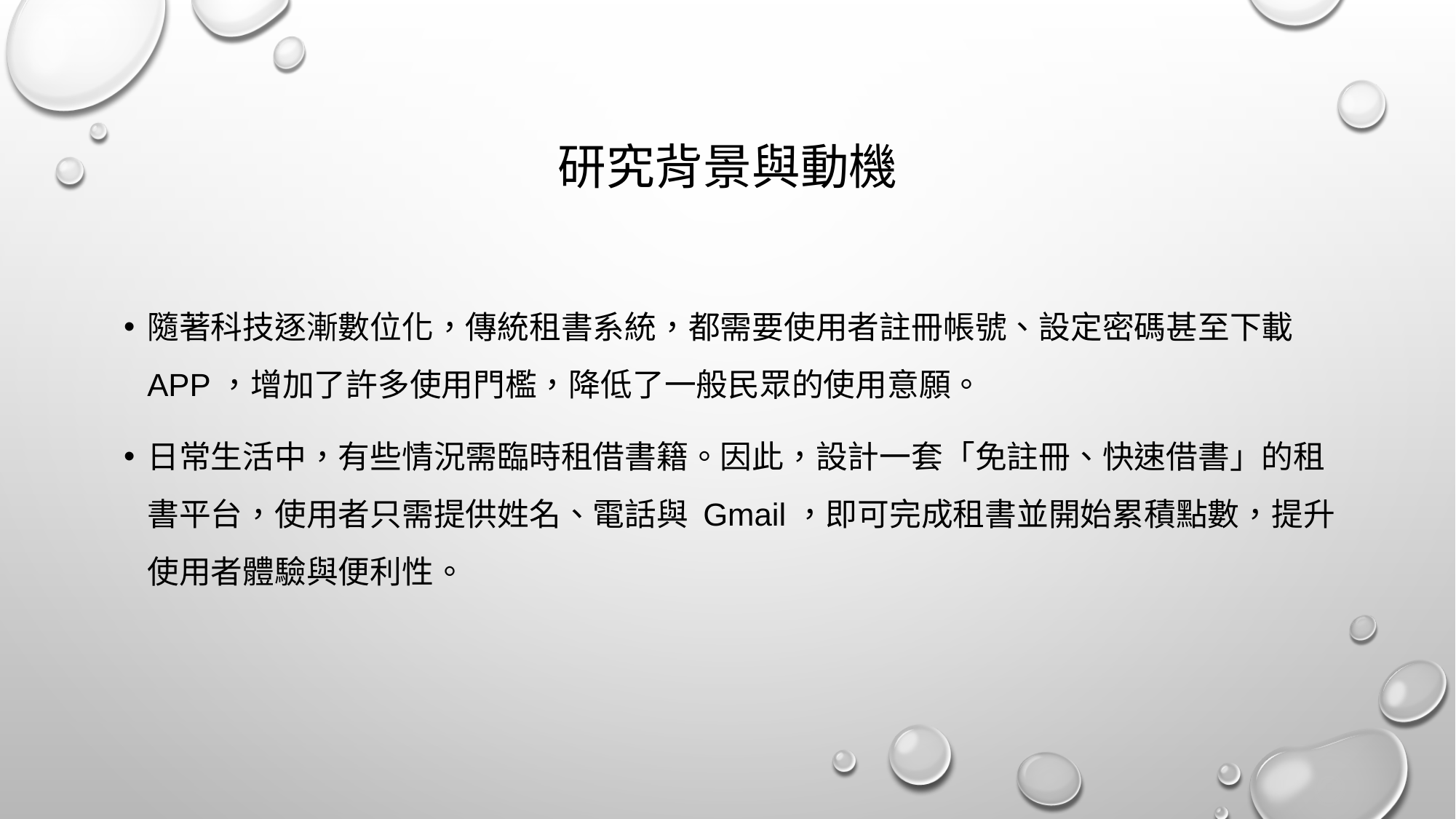

# 研究背景與動機
隨著科技逐漸數位化，傳統租書系統，都需要使用者註冊帳號、設定密碼甚至下載 APP，增加了許多使用門檻，降低了一般民眾的使用意願。
日常生活中，有些情況需臨時租借書籍。因此，設計一套「免註冊、快速借書」的租書平台，使用者只需提供姓名、電話與 Gmail，即可完成租書並開始累積點數，提升使用者體驗與便利性。